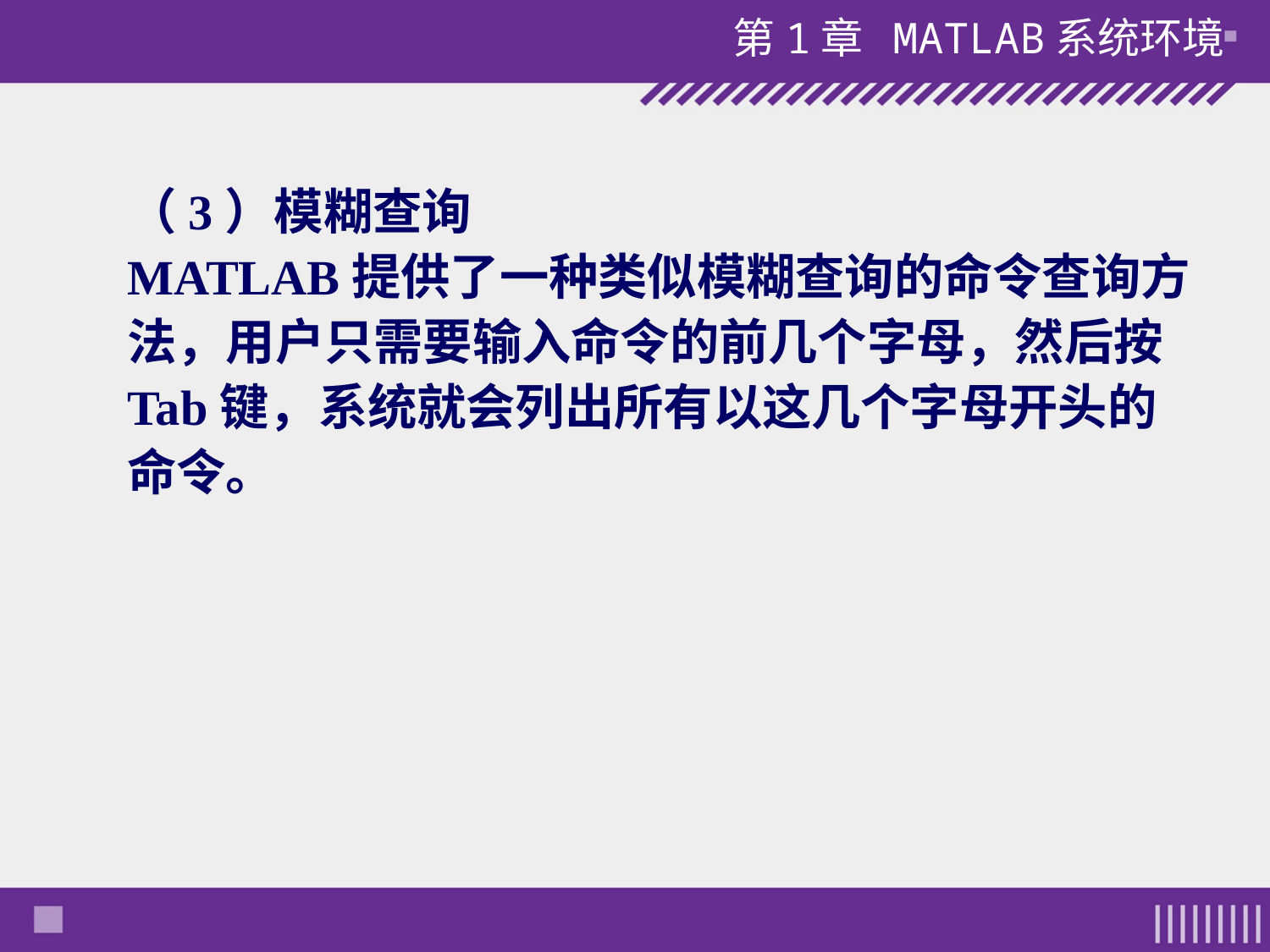

（3）模糊查询
MATLAB提供了一种类似模糊查询的命令查询方法，用户只需要输入命令的前几个字母，然后按Tab键，系统就会列出所有以这几个字母开头的命令。